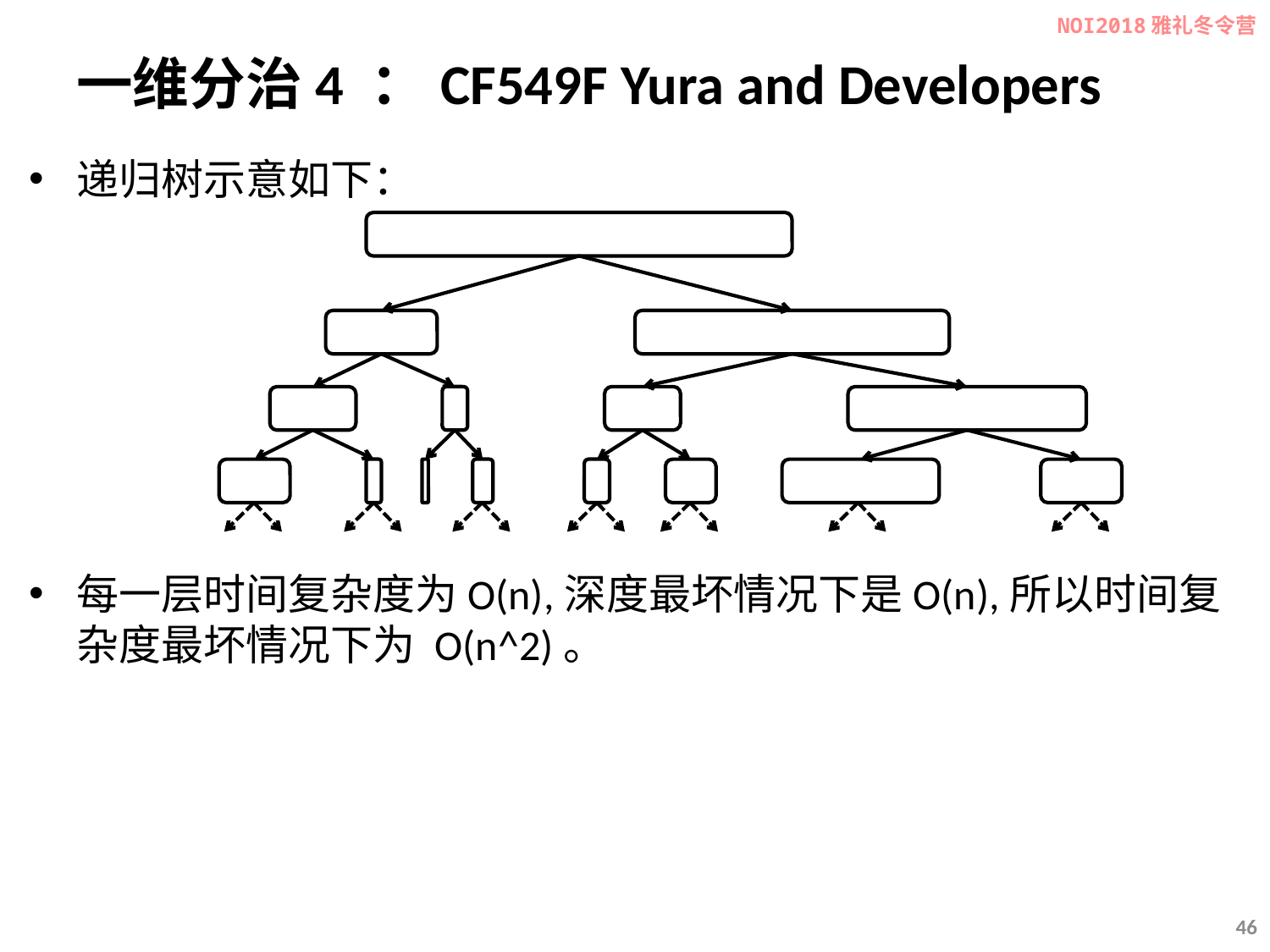

NOI2018雅礼冬令营
# 一维分治4 ：CF549F Yura and Developers
递归树示意如下：

每一层时间复杂度为O(n),深度最坏情况下是O(n),所以时间复杂度最坏情况下为 O(n^2)。

46